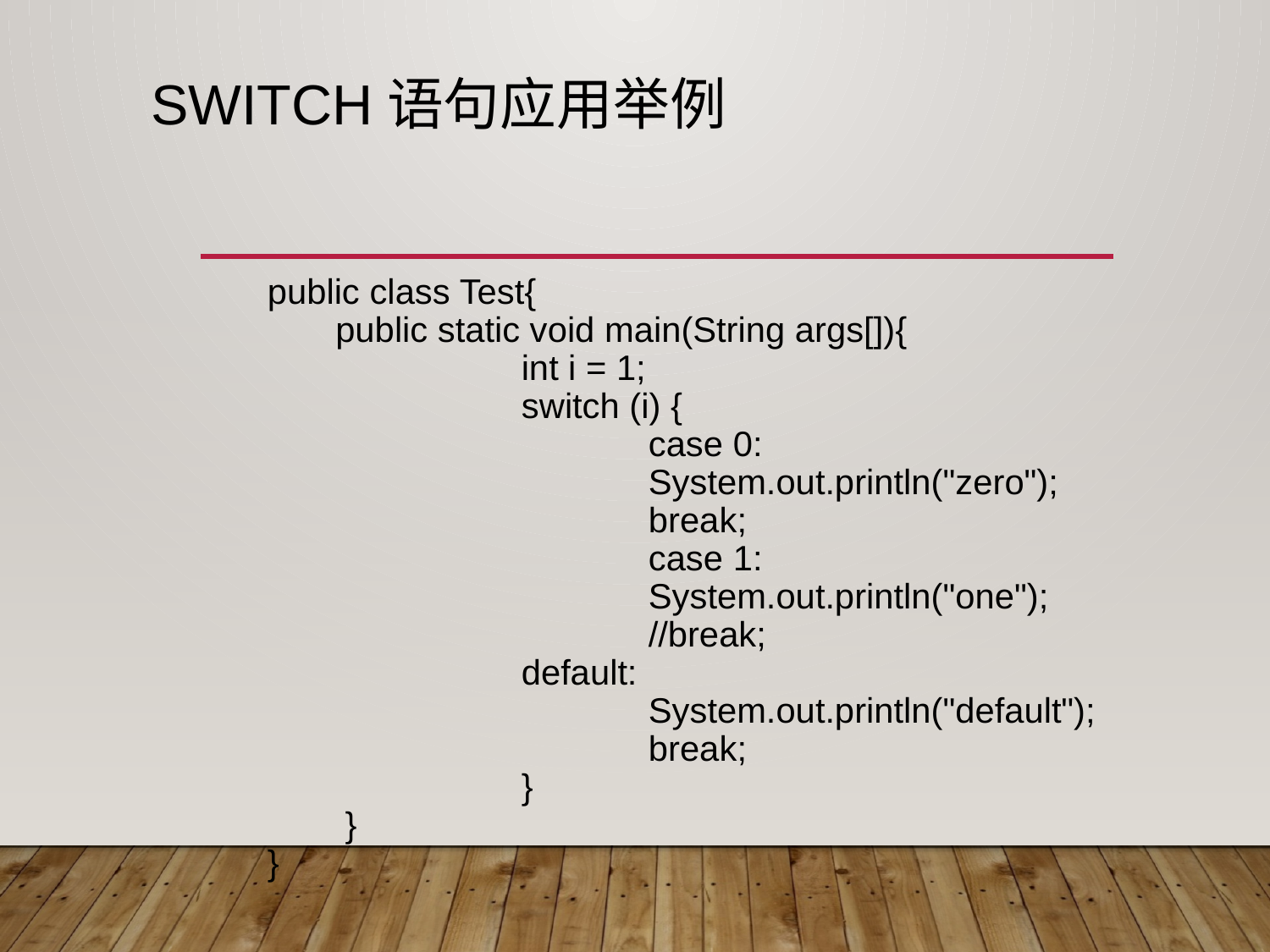

# switch语句应用举例
	public class Test{
	       public static void main(String args[]){
			int i = 1;
			switch (i) {
		       		case 0:
				System.out.println("zero");
				break;
		       		case 1:
				System.out.println("one");
				//break;
		        	default:
				System.out.println("default");
				break;
		 	}
	        }
	}